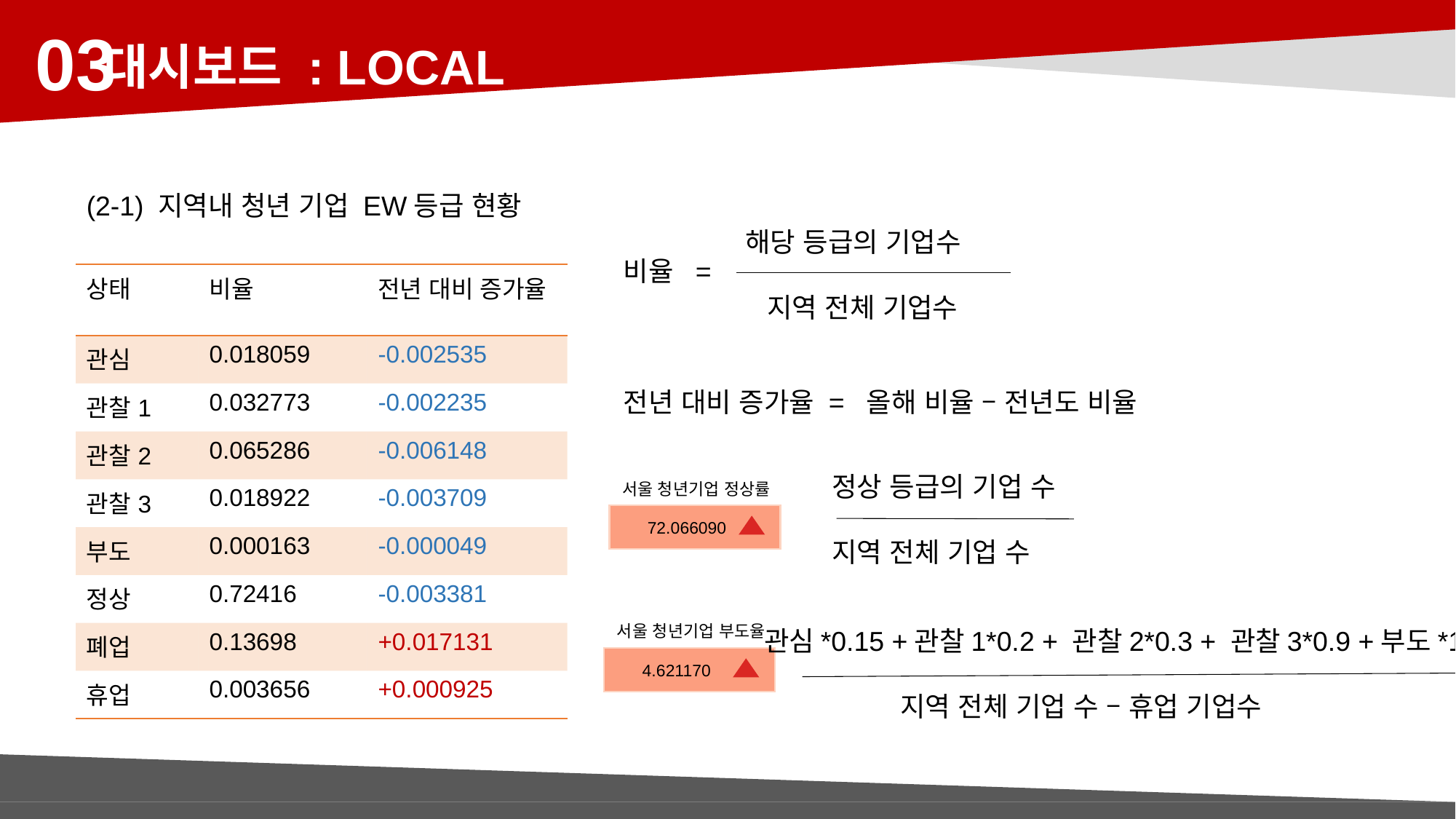

03
대시보드 : LOCAL

(2-1) 지역내 청년 기업 EW등급 현황
해당 등급의 기업수

  지역 전체 기업수

비율  =

전년 대비 증가율 =  올해 비율 – 전년도 비율
| 상태 | 비율 | 전년 대비 증가율 |
| --- | --- | --- |
| 관심 | 0.018059 | -0.002535 |
| 관찰1 | 0.032773 | -0.002235 |
| 관찰2 | 0.065286 | -0.006148 |
| 관찰3 | 0.018922 | -0.003709 |
| 부도 | 0.000163 | -0.000049 |
| 정상 | 0.72416 | -0.003381 |
| 폐업 | 0.13698 | +0.017131 |
| 휴업 | 0.003656 | +0.000925 |

정상 등급의 기업 수

지역 전체 기업 수
서울 청년기업 정상률

72.066090

서울 청년기업 부도율

4.621170

관심*0.15 +관찰1*0.2 + 관찰2*0.3 + 관찰3*0.9 +부도*1

                 지역 전체 기업 수 – 휴업 기업수